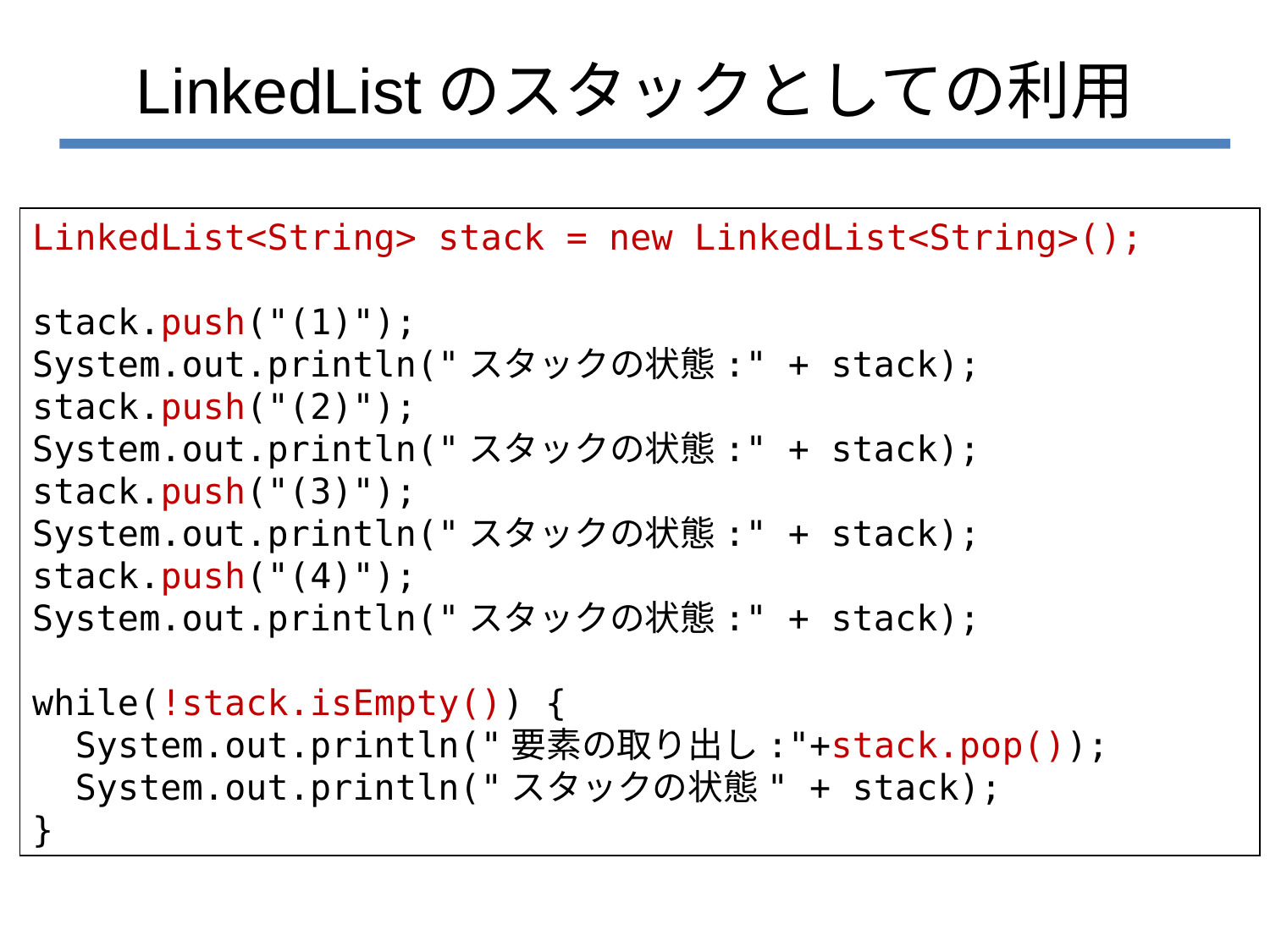

# LinkedListのスタックとしての利用
LinkedList<String> stack = new LinkedList<String>();

stack.push("(1)");
System.out.println("スタックの状態:" + stack);
stack.push("(2)");
System.out.println("スタックの状態:" + stack);
stack.push("(3)");
System.out.println("スタックの状態:" + stack);
stack.push("(4)");
System.out.println("スタックの状態:" + stack);

while(!stack.isEmpty()) {
  System.out.println("要素の取り出し:"+stack.pop());
  System.out.println("スタックの状態" + stack);
}